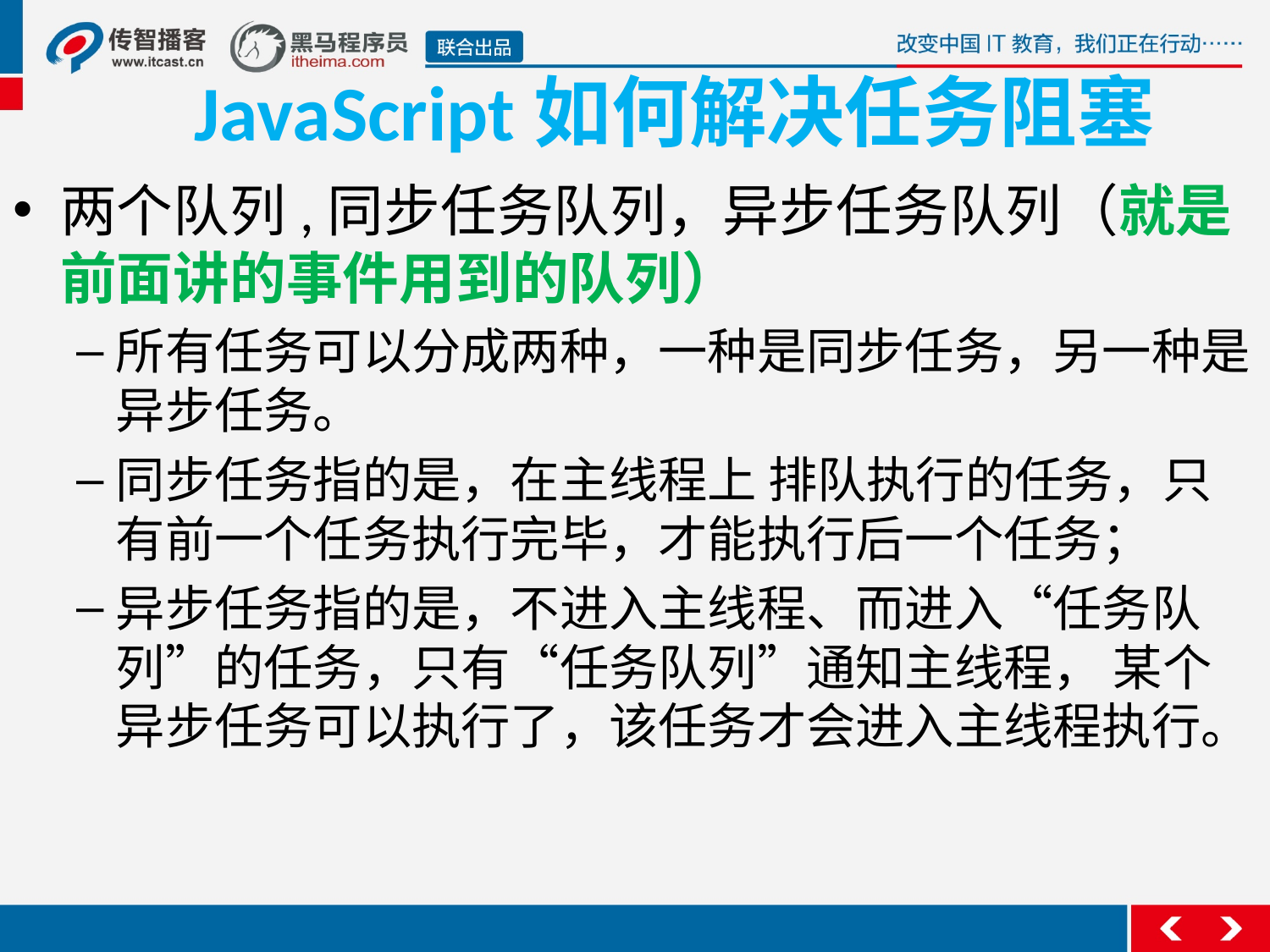

# JavaScript如何解决任务阻塞
两个队列,同步任务队列，异步任务队列（就是前面讲的事件用到的队列）
所有任务可以分成两种，一种是同步任务，另一种是异步任务。
同步任务指的是，在主线程上 排队执行的任务，只有前一个任务执行完毕，才能执行后一个任务；
异步任务指的是，不进入主线程、而进入“任务队列”的任务，只有“任务队列”通知主线程， 某个异步任务可以执行了，该任务才会进入主线程执行。